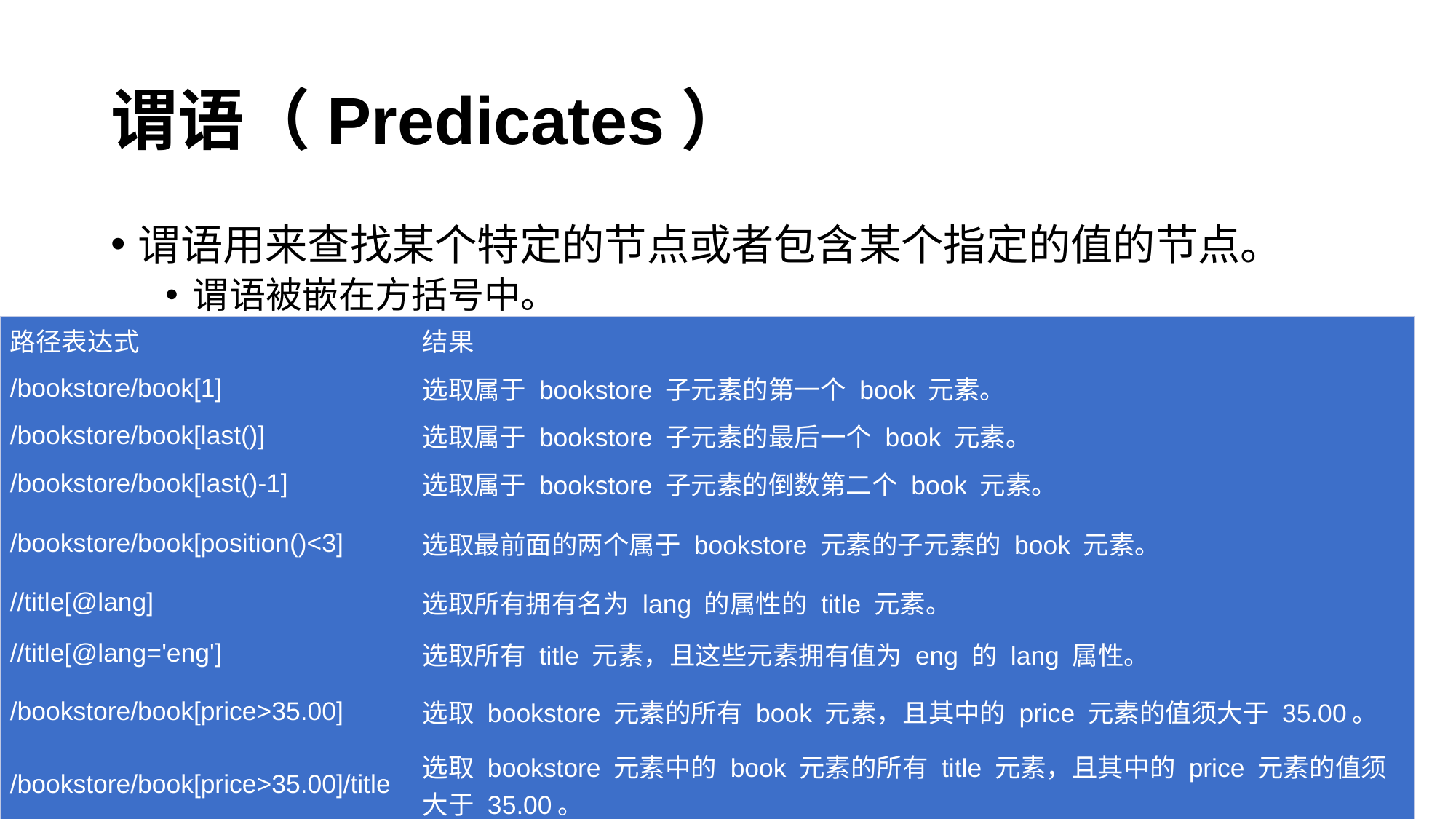

# 谓语（Predicates）
谓语用来查找某个特定的节点或者包含某个指定的值的节点。
谓语被嵌在方括号中。
| 路径表达式 | 结果 |
| --- | --- |
| /bookstore/book[1] | 选取属于 bookstore 子元素的第一个 book 元素。 |
| /bookstore/book[last()] | 选取属于 bookstore 子元素的最后一个 book 元素。 |
| /bookstore/book[last()-1] | 选取属于 bookstore 子元素的倒数第二个 book 元素。 |
| /bookstore/book[position()<3] | 选取最前面的两个属于 bookstore 元素的子元素的 book 元素。 |
| //title[@lang] | 选取所有拥有名为 lang 的属性的 title 元素。 |
| //title[@lang='eng'] | 选取所有 title 元素，且这些元素拥有值为 eng 的 lang 属性。 |
| /bookstore/book[price>35.00] | 选取 bookstore 元素的所有 book 元素，且其中的 price 元素的值须大于 35.00。 |
| /bookstore/book[price>35.00]/title | 选取 bookstore 元素中的 book 元素的所有 title 元素，且其中的 price 元素的值须大于 35.00。 |
2023/6/28
HTML 解析&定位、提取
23